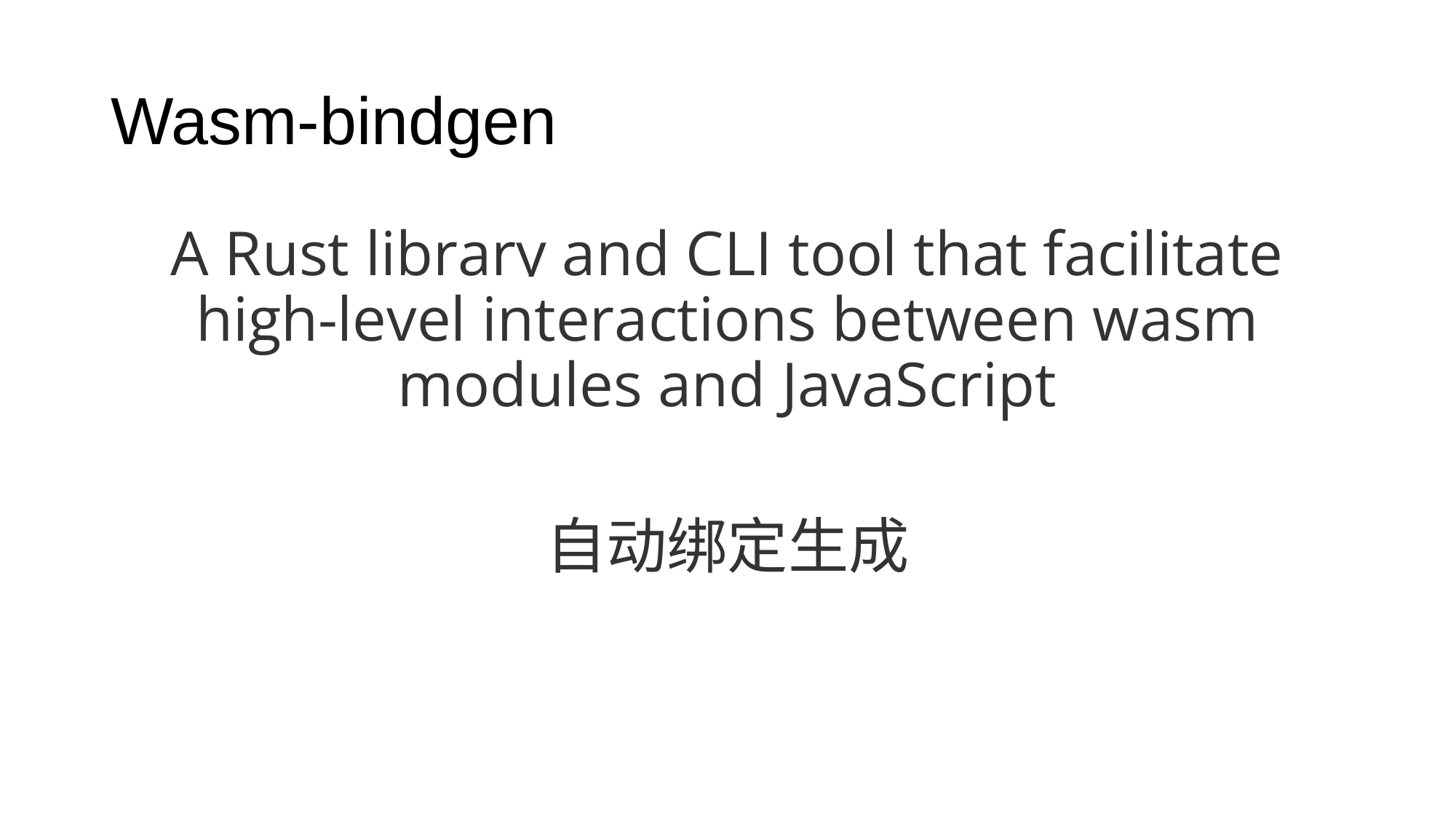

# Wasm-bindgen
A Rust library and CLI tool that facilitate high-level interactions between wasm modules and JavaScript

自动绑定生成